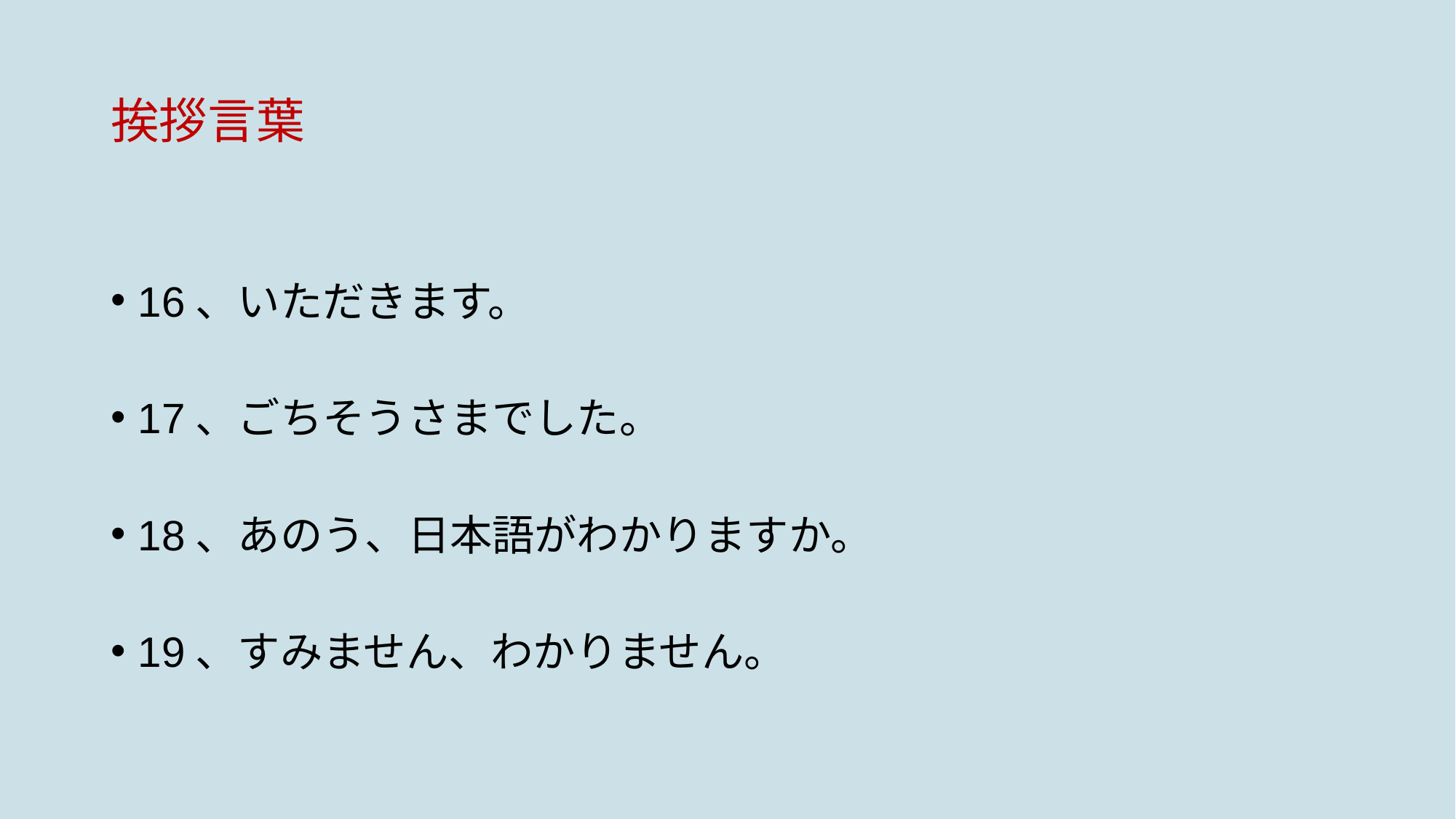

# 挨拶言葉
16、いただきます。
17、ごちそうさまでした。
18、あのう、日本語がわかりますか。
19、すみません、わかりません。